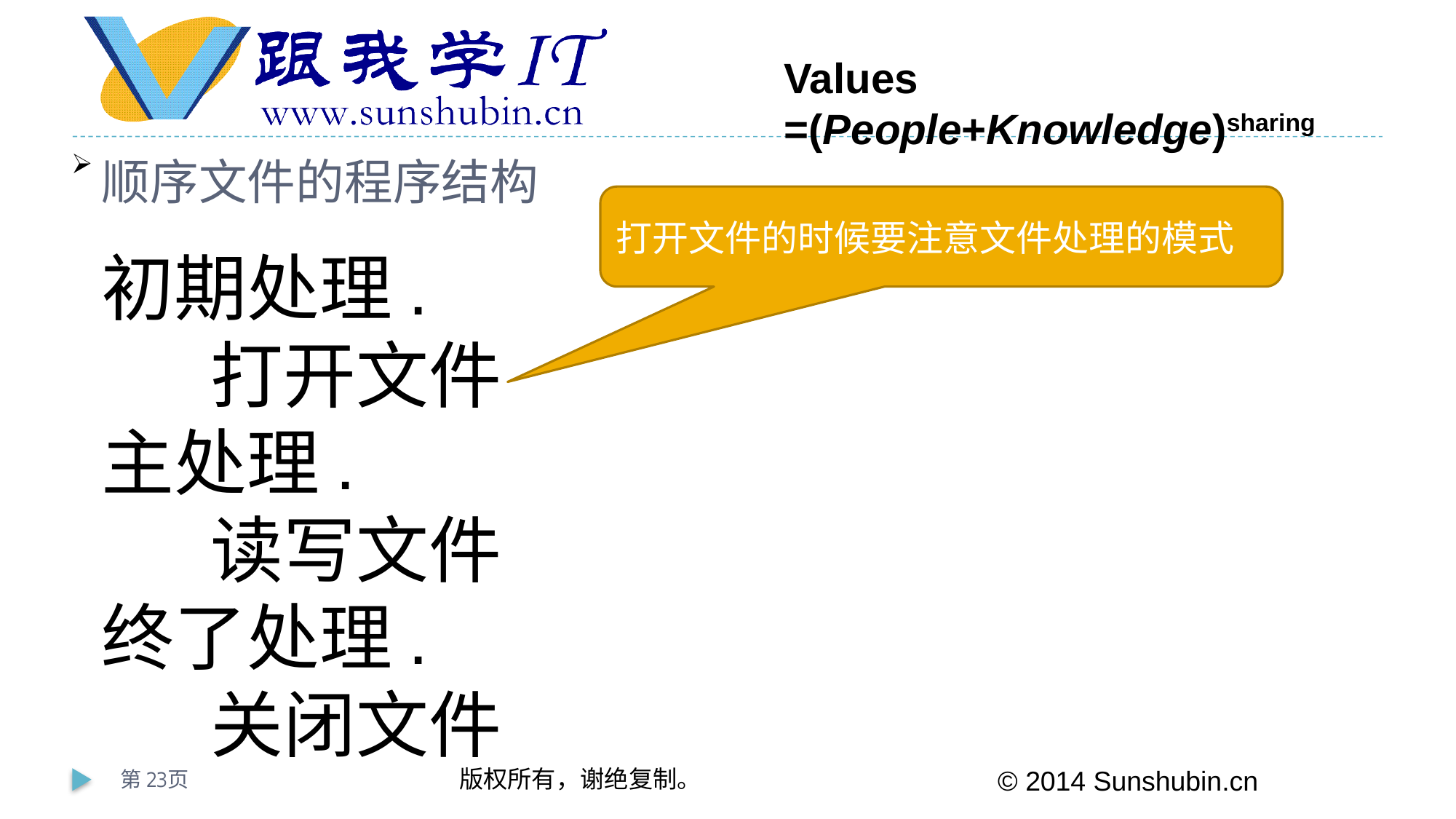

顺序文件的程序结构
打开文件的时候要注意文件处理的模式
初期处理.
	打开文件
主处理.
	读写文件
终了处理.
	关闭文件
第23页